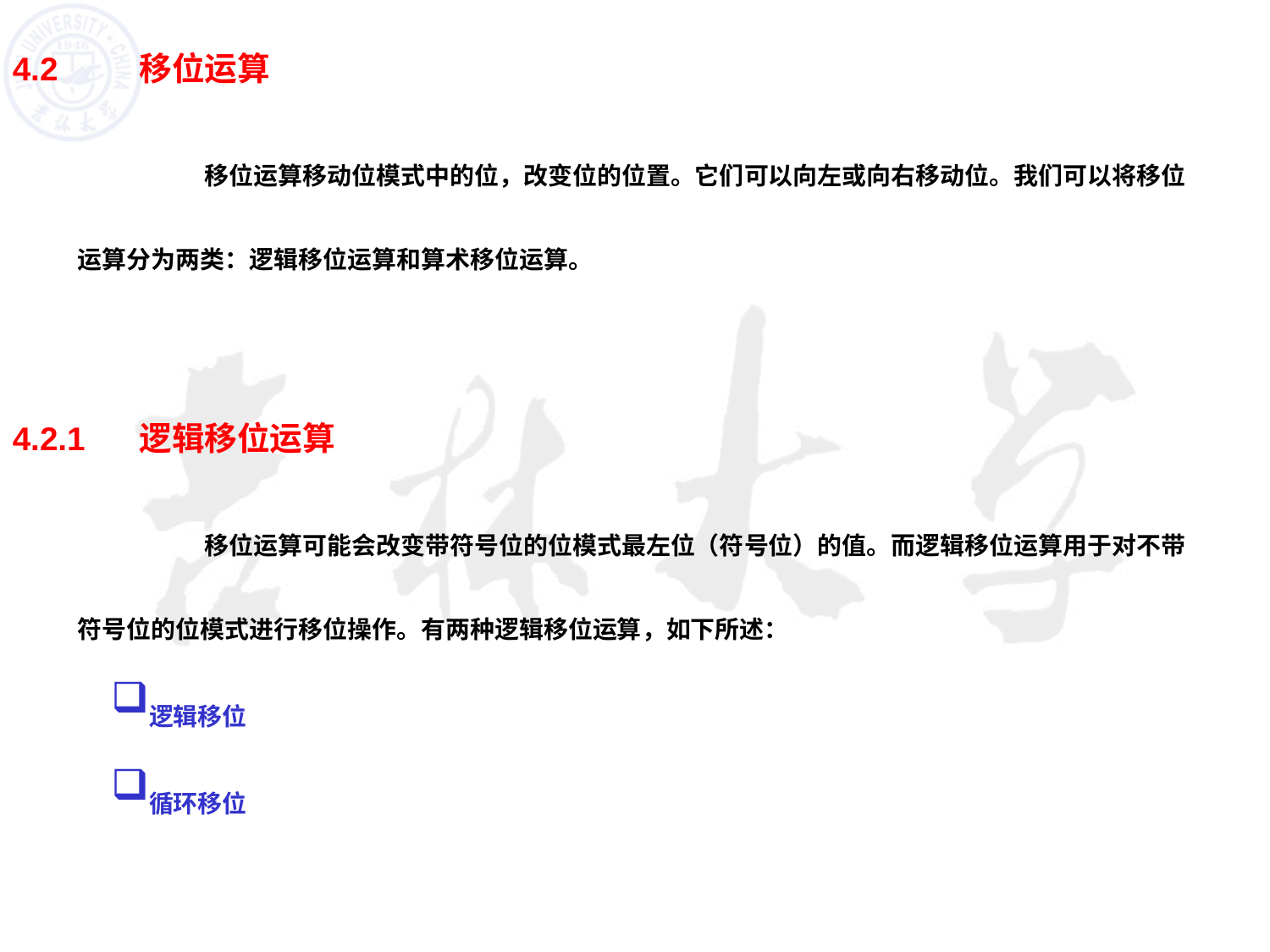

4.2	移位运算
	移位运算移动位模式中的位，改变位的位置。它们可以向左或向右移动位。我们可以将移位运算分为两类：逻辑移位运算和算术移位运算。
4.2.1	逻辑移位运算
	移位运算可能会改变带符号位的位模式最左位（符号位）的值。而逻辑移位运算用于对不带符号位的位模式进行移位操作。有两种逻辑移位运算，如下所述：
逻辑移位
循环移位